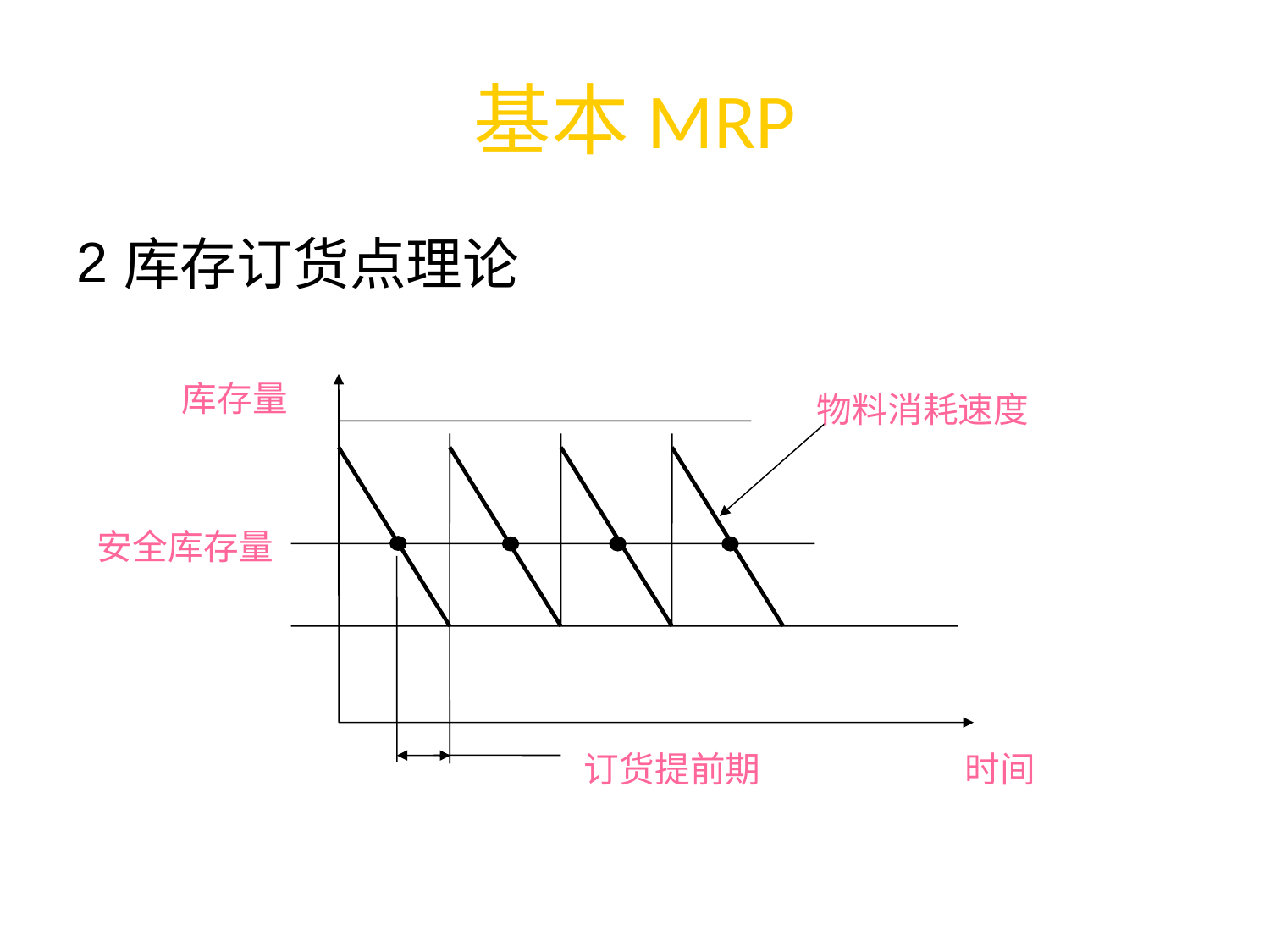

# 基本MRP
库存订货点理论

库存量

物料消耗速度

安全库存量

订货提前期
时间